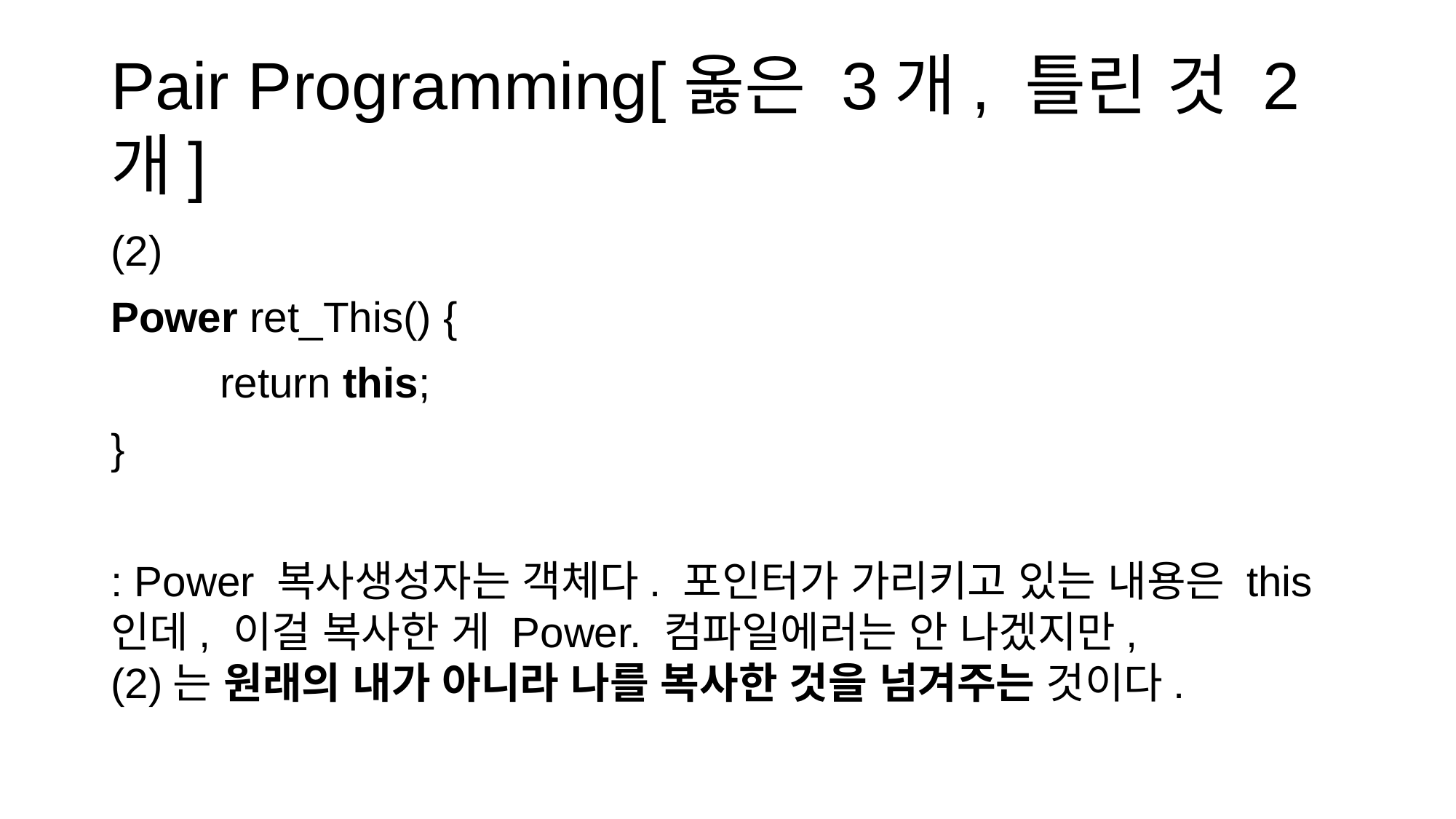

# Pair Programming[옳은 3개, 틀린 것 2개]
(2)
Power ret_This() {
	return this;
}

: Power 복사생성자는 객체다. 포인터가 가리키고 있는 내용은 this인데, 이걸 복사한 게 Power. 컴파일에러는 안 나겠지만,
(2)는 원래의 내가 아니라 나를 복사한 것을 넘겨주는 것이다.